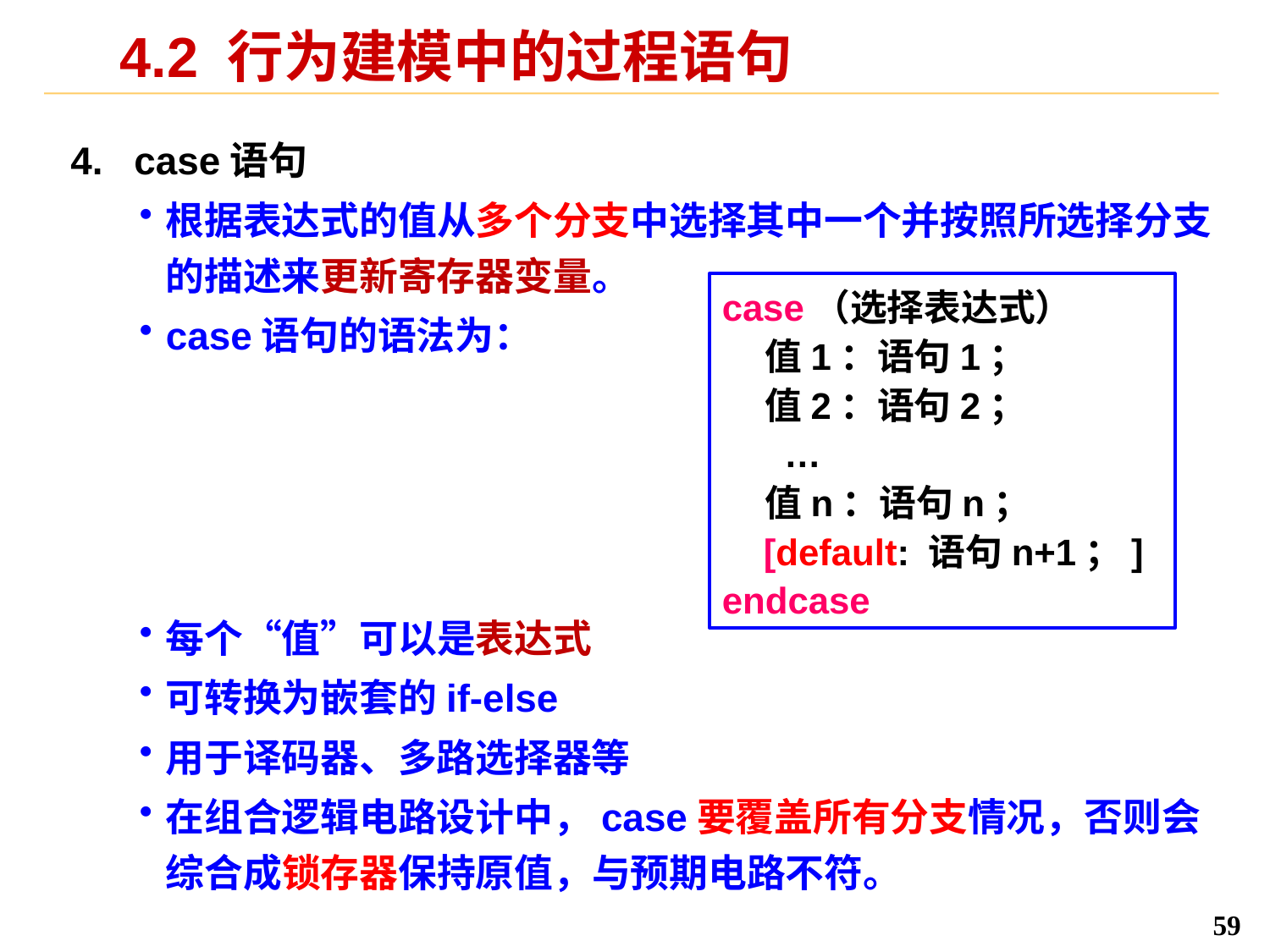

# 4.2 行为建模中的过程语句
case语句
根据表达式的值从多个分支中选择其中一个并按照所选择分支的描述来更新寄存器变量。
case语句的语法为：

每个“值”可以是表达式
可转换为嵌套的if-else
用于译码器、多路选择器等
在组合逻辑电路设计中，case要覆盖所有分支情况，否则会综合成锁存器保持原值，与预期电路不符。
case（选择表达式）
    值1：语句1；
    值2：语句2；
      …
    值n：语句n；
    [default: 语句n+1；]
endcase
59